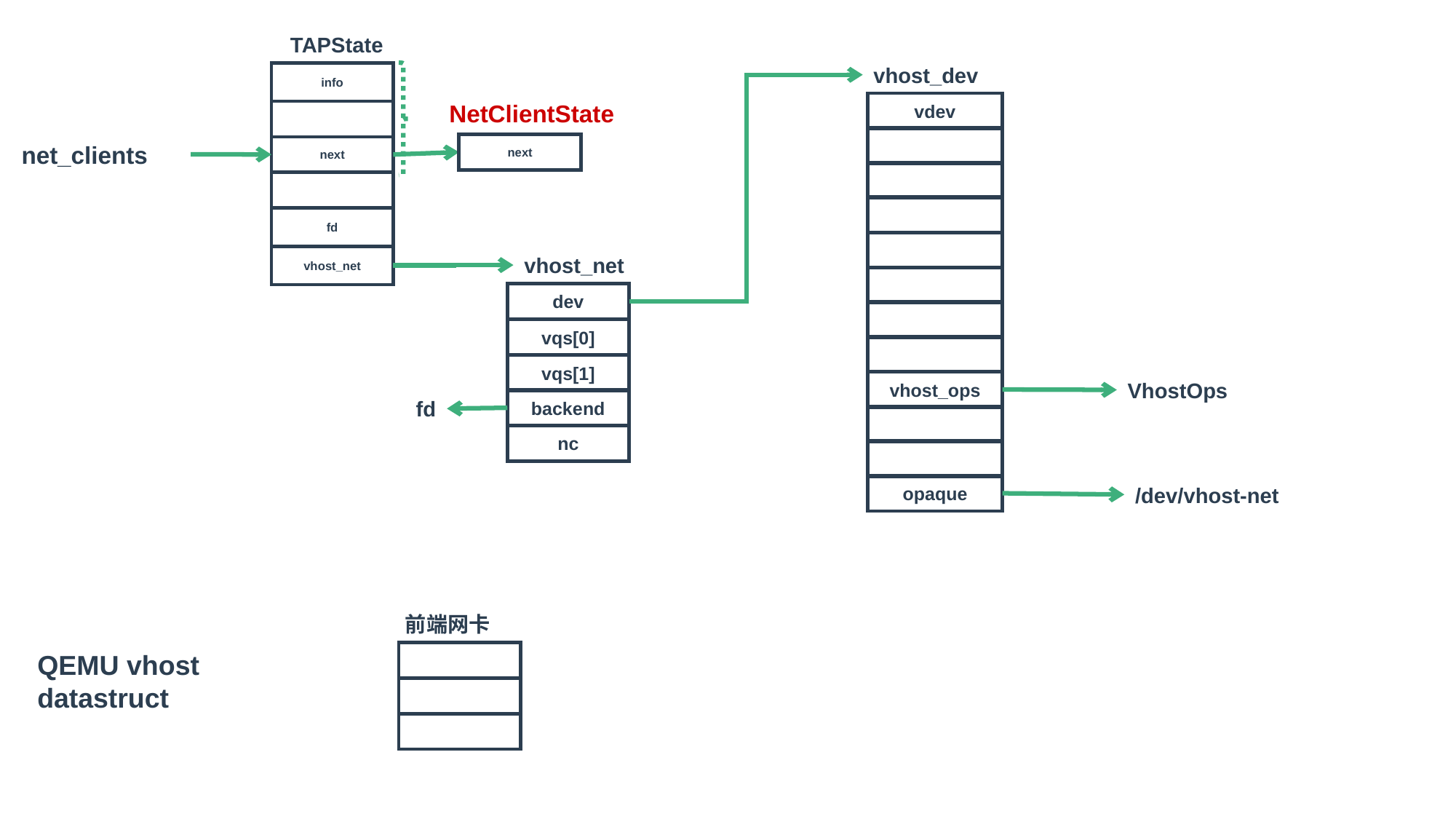

TAPState
vhost_dev
vdev

vhost_ops

opaque

info
NetClientState

net_clients
next
next

fd
vhost_net
vhost_net
dev
vqs[0]
vqs[1]
VhostOps
backend
fd
nc
/dev/vhost-net
前端网卡
QEMU vhost
datastruct